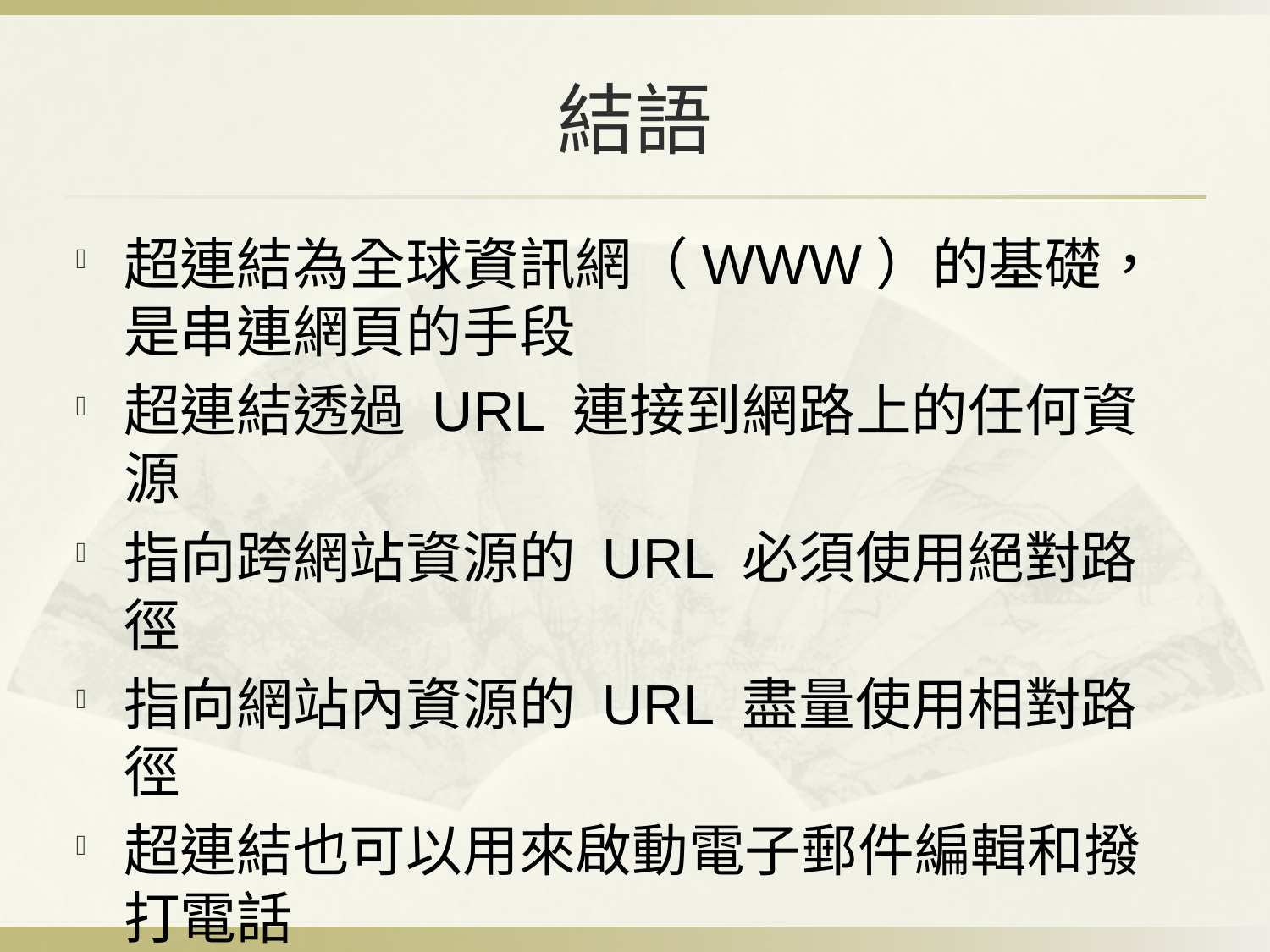

# 結語
超連結為全球資訊網（WWW）的基礎，是串連網頁的手段
超連結透過 URL 連接到網路上的任何資源
指向跨網站資源的 URL 必須使用絕對路徑
指向網站內資源的 URL 盡量使用相對路徑
超連結也可以用來啟動電子郵件編輯和撥打電話